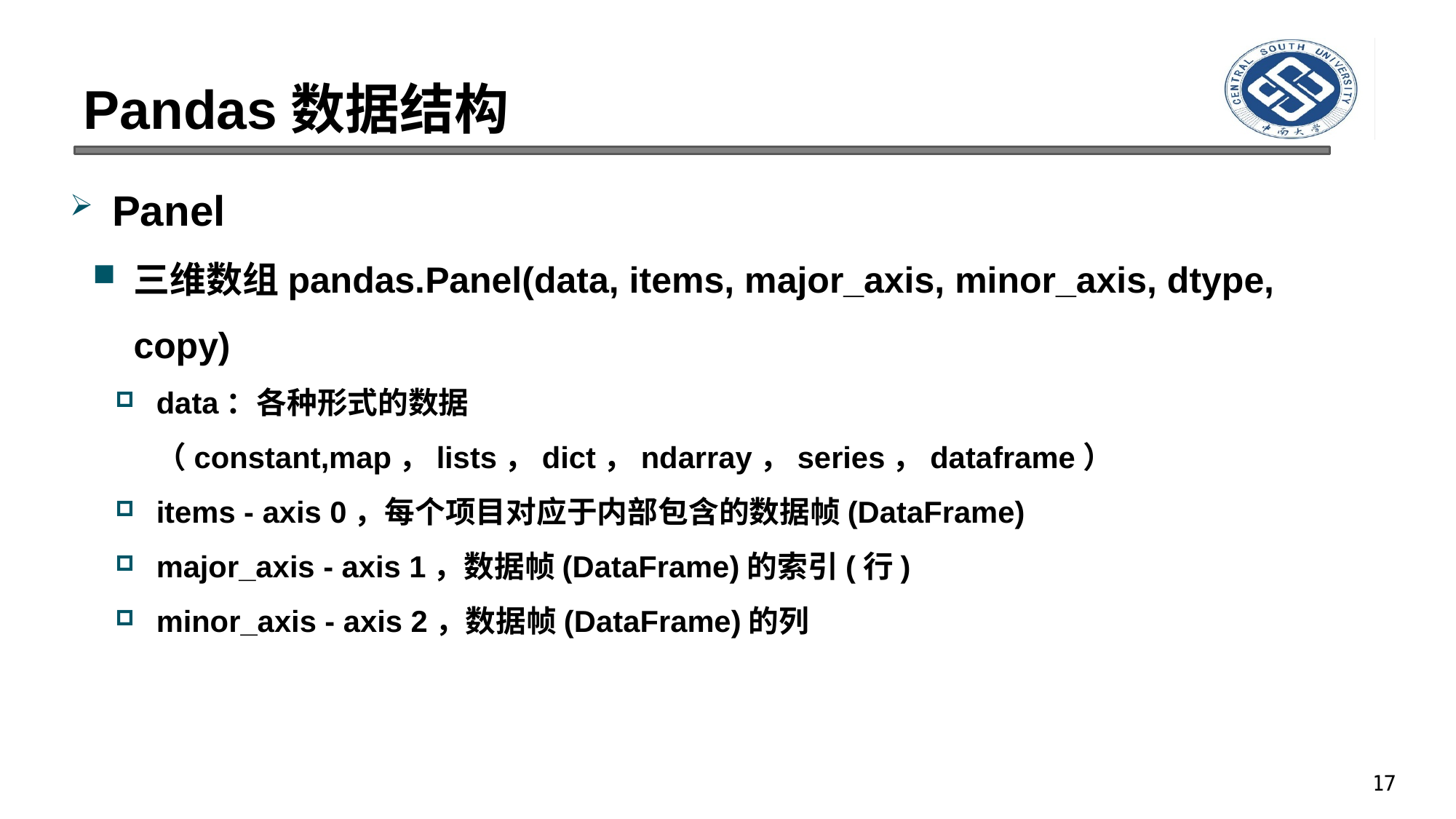

# Pandas数据结构
Panel
三维数组pandas.Panel(data, items, major_axis, minor_axis, dtype, copy)
data：各种形式的数据（constant,map，lists，dict，ndarray，series，dataframe）
items - axis 0，每个项目对应于内部包含的数据帧(DataFrame)
major_axis - axis 1，数据帧(DataFrame)的索引(行)
minor_axis - axis 2，数据帧(DataFrame)的列

17